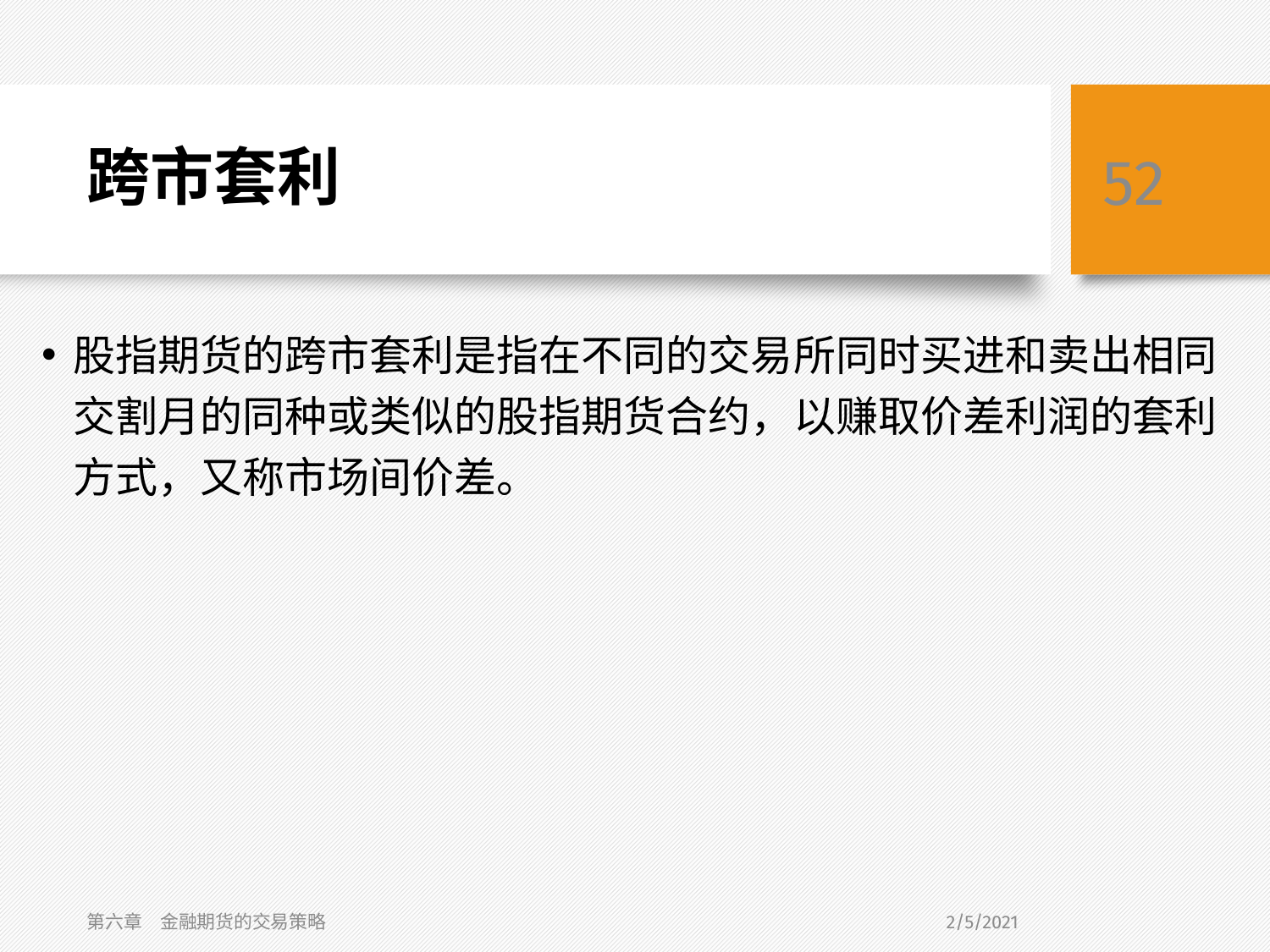

# 跨市套利
52
股指期货的跨市套利是指在不同的交易所同时买进和卖出相同交割月的同种或类似的股指期货合约，以赚取价差利润的套利方式，又称市场间价差。
2/5/2021
第六章　金融期货的交易策略